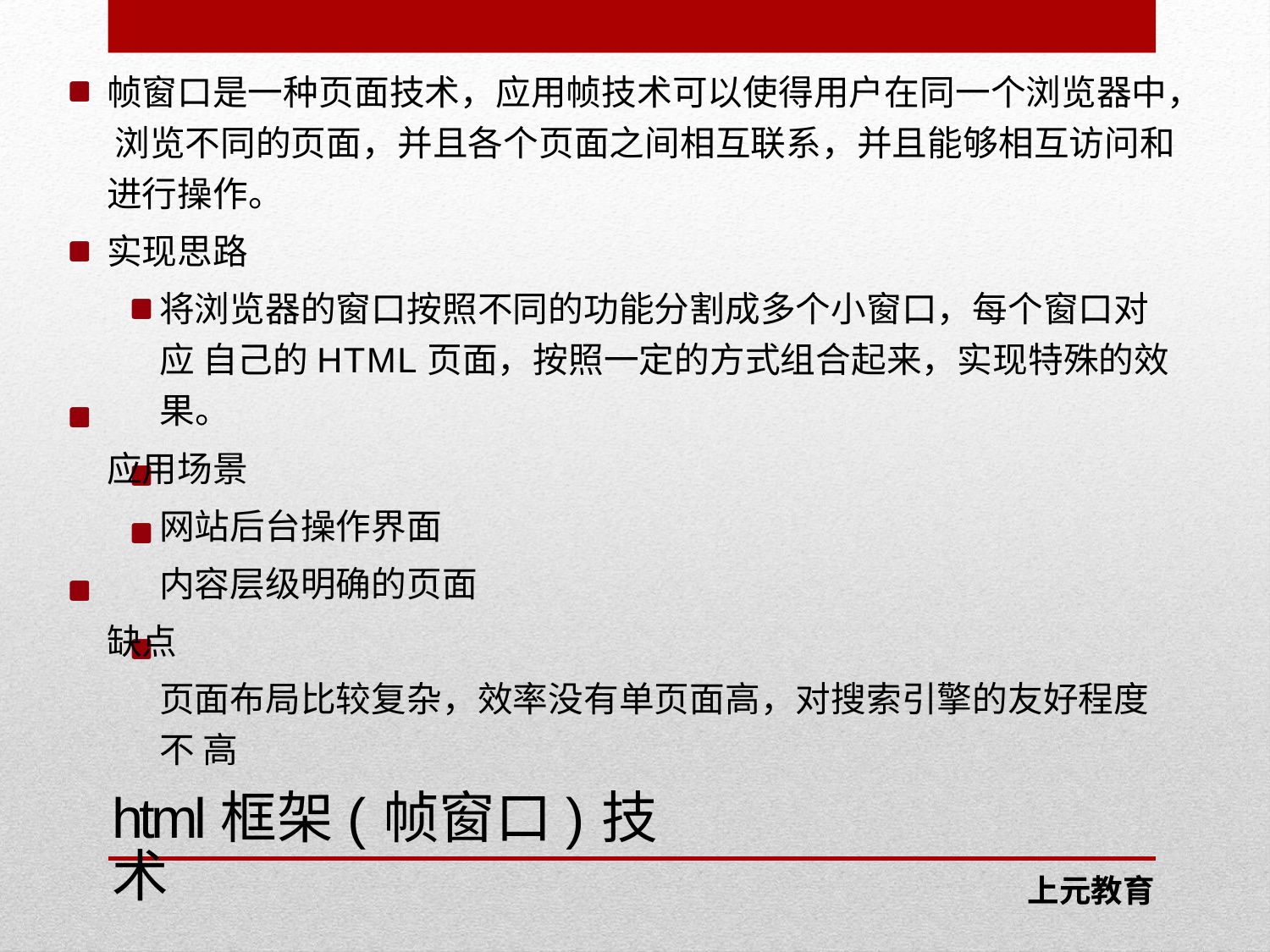

帧窗口是一种页面技术，应用帧技术可以使得用户在同一个浏览器中， 浏览不同的页面，并且各个页面之间相互联系，并且能够相互访问和 进行操作。
实现思路
将浏览器的窗口按照不同的功能分割成多个小窗口，每个窗口对应 自己的HTML页面，按照一定的方式组合起来，实现特殊的效果。
应用场景
网站后台操作界面 内容层级明确的页面
缺点
页面布局比较复杂，效率没有单页面高，对搜索引擎的友好程度不 高

html框架(帧窗口)技术
             上元教育